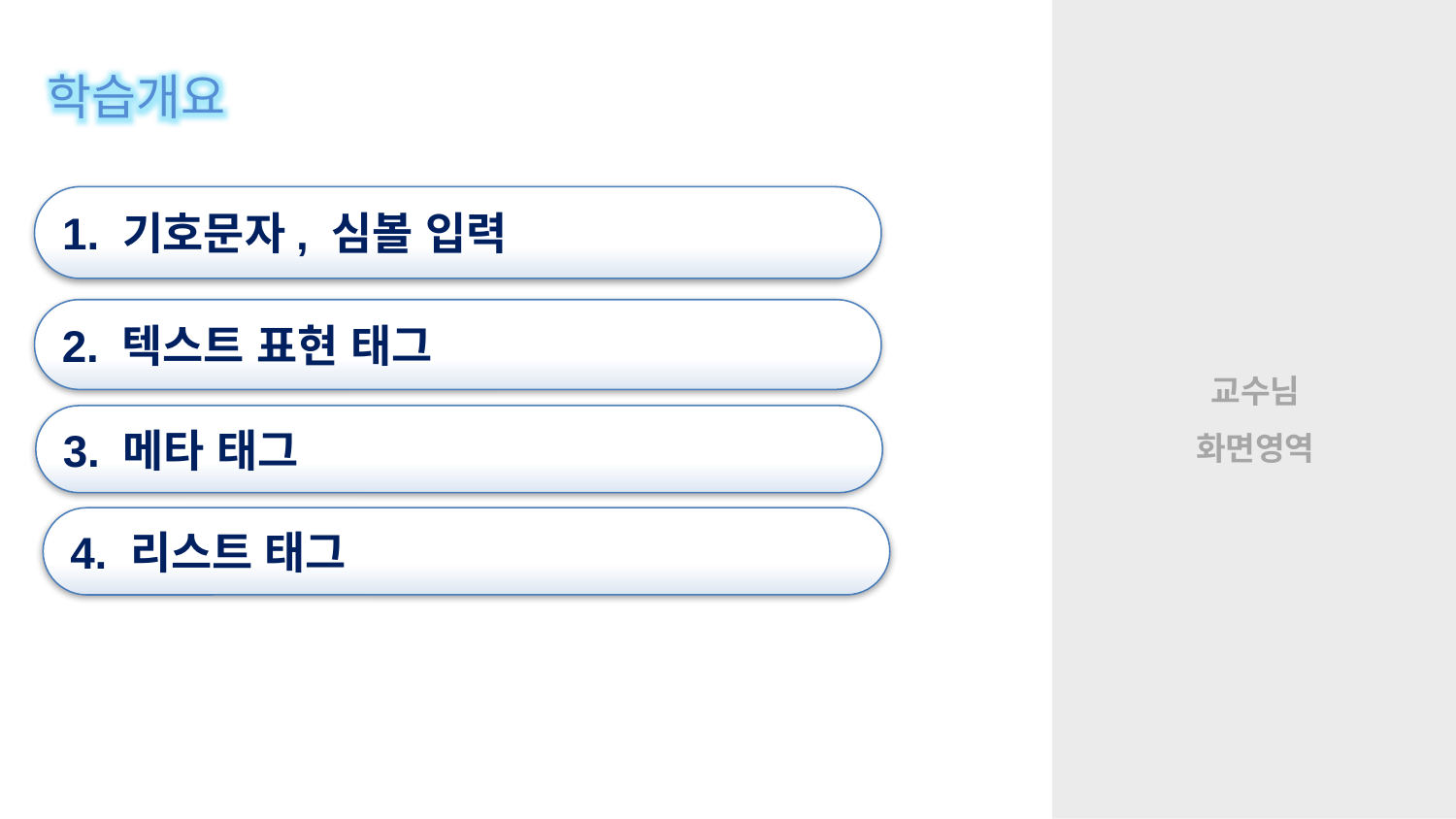

학습개요
1. 기호문자, 심볼 입력
2. 텍스트 표현 태그
3. 메타 태그
4. 리스트 태그